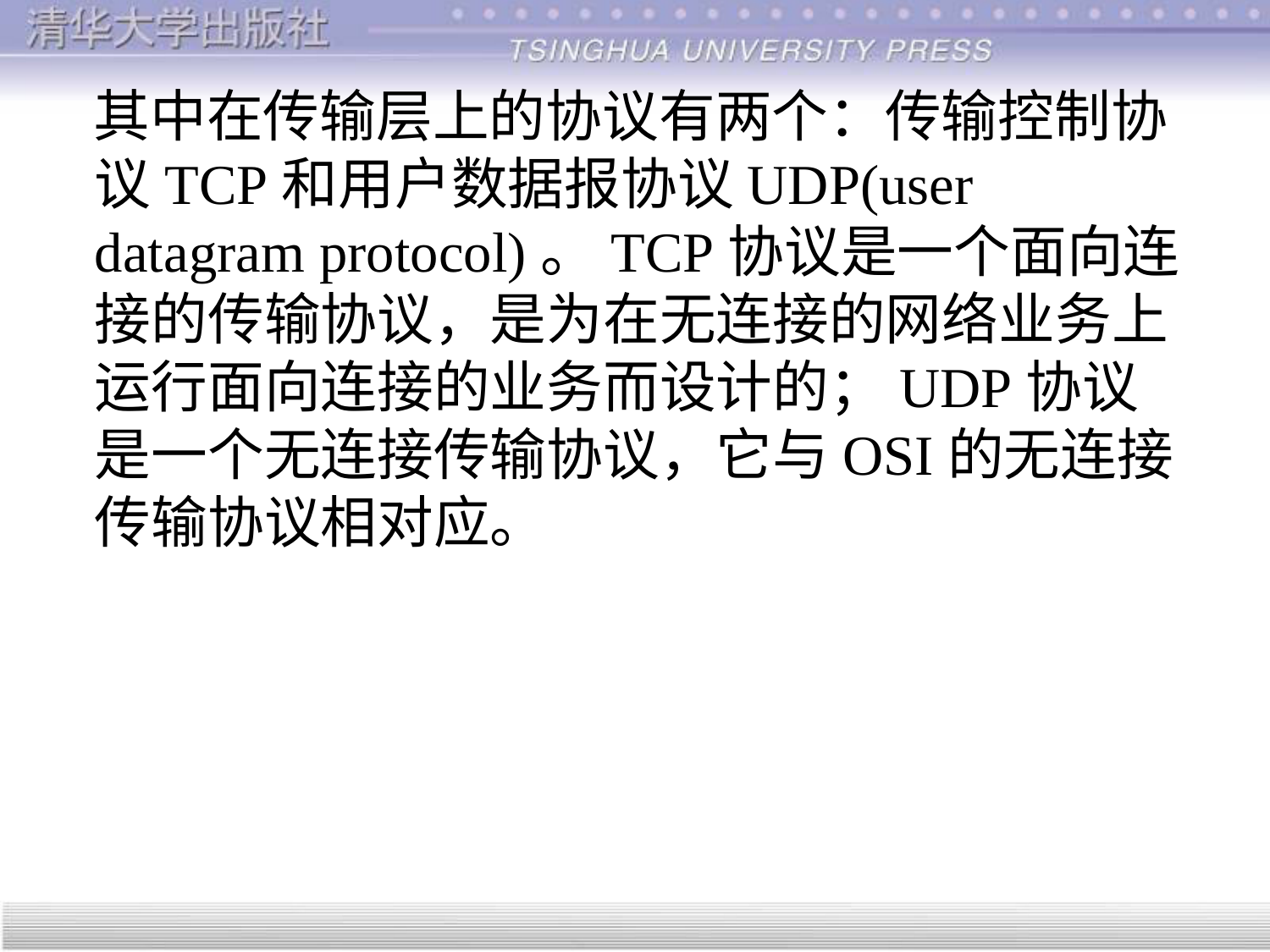

其中在传输层上的协议有两个：传输控制协议TCP和用户数据报协议UDP(user datagram protocol)。TCP协议是一个面向连接的传输协议，是为在无连接的网络业务上运行面向连接的业务而设计的；UDP协议是一个无连接传输协议，它与OSI的无连接传输协议相对应。